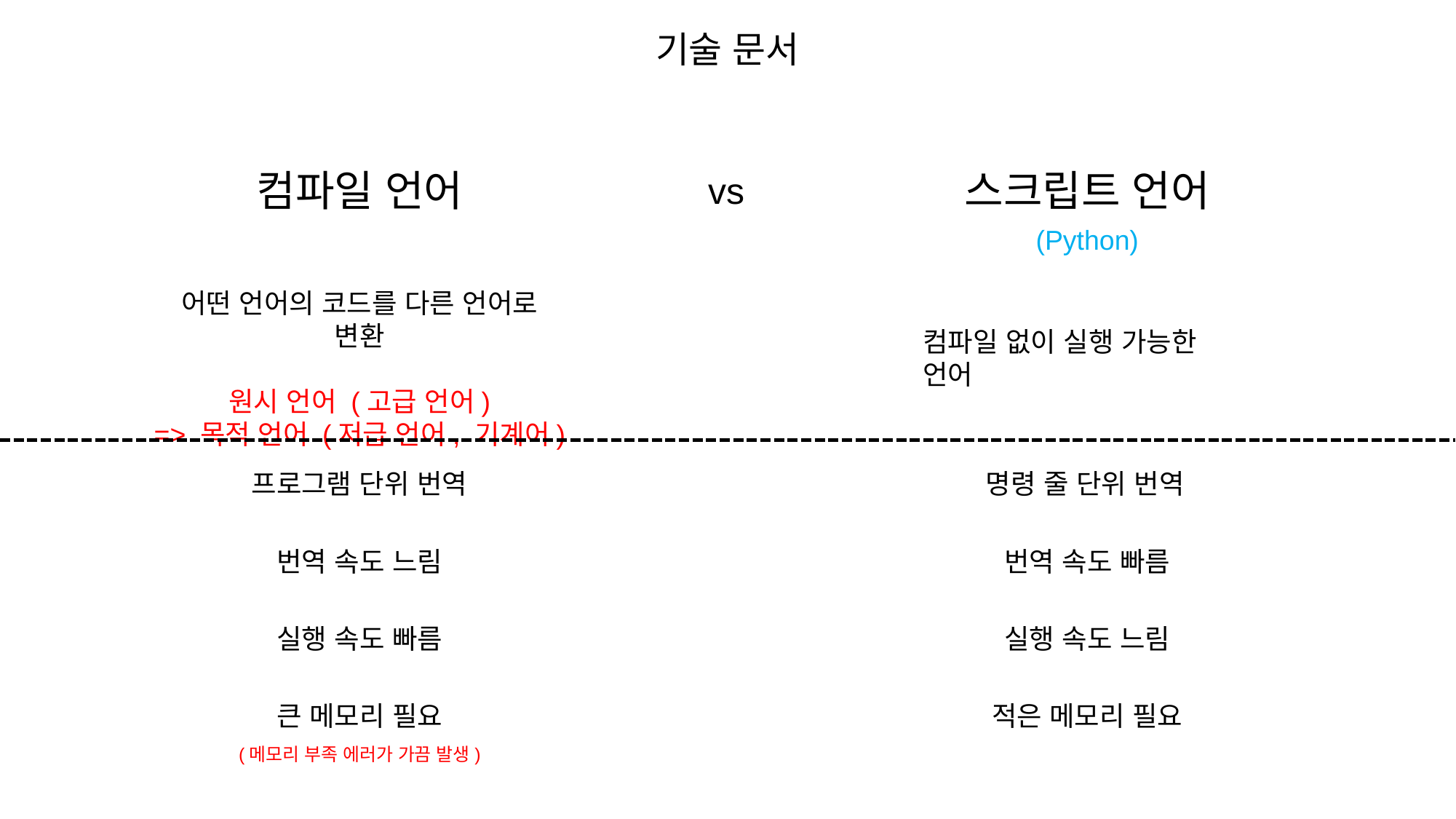

기술 문서
컴파일 언어
스크립트 언어
vs
(Python)
어떤 언어의 코드를 다른 언어로 변환

원시 언어 (고급 언어)
=> 목적 언어 (저급 언어, 기계어)
컴파일 없이 실행 가능한 언어
프로그램 단위 번역
명령 줄 단위 번역
번역 속도 느림
번역 속도 빠름
실행 속도 빠름
실행 속도 느림
큰 메모리 필요
적은 메모리 필요
(메모리 부족 에러가 가끔 발생)